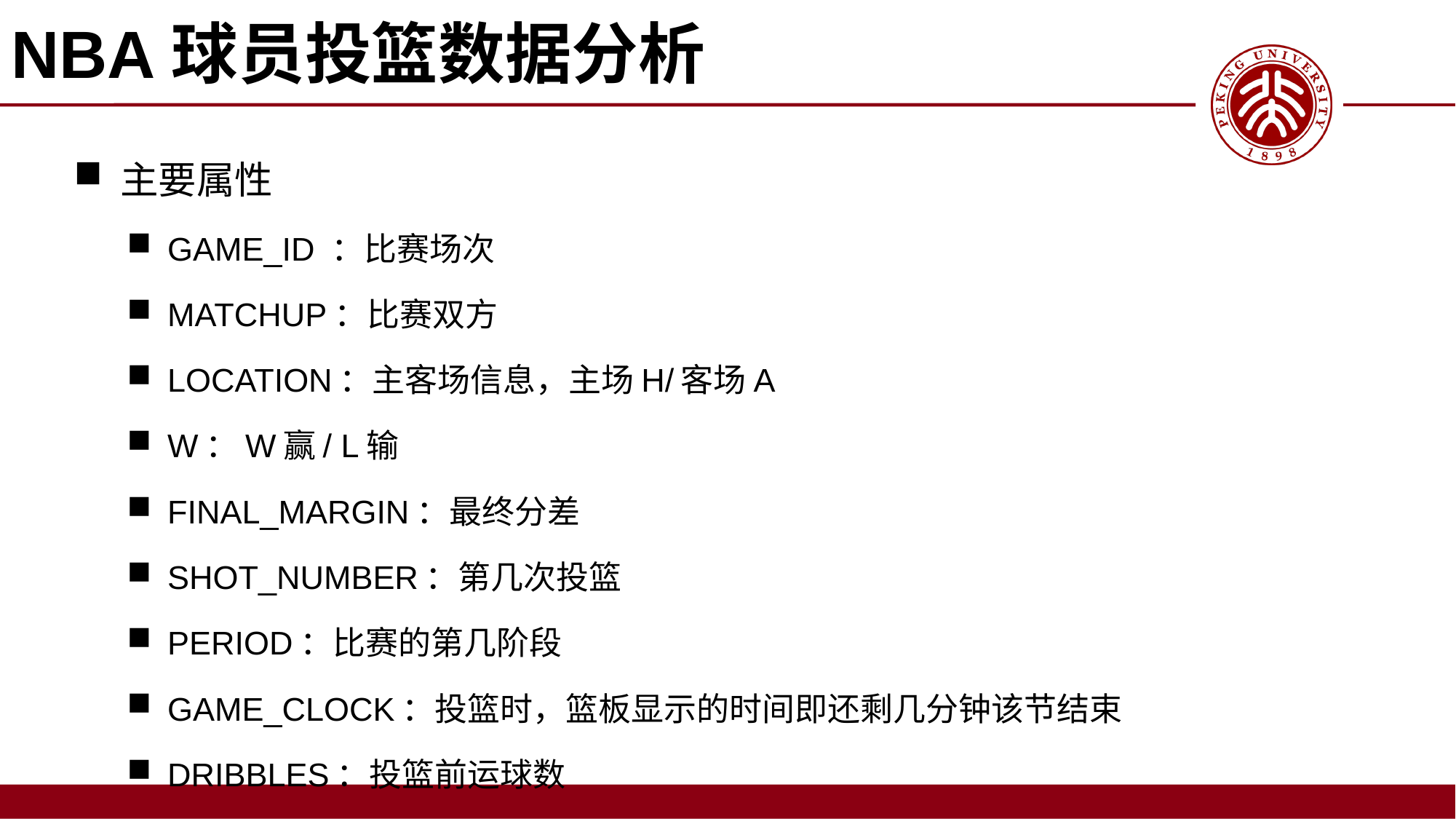

# NBA球员投篮数据分析
主要属性
GAME_ID ：比赛场次
MATCHUP：比赛双方
LOCATION：主客场信息，主场H/客场A
W：W赢/ L输
FINAL_MARGIN：最终分差
SHOT_NUMBER：第几次投篮
PERIOD：比赛的第几阶段
GAME_CLOCK：投篮时，篮板显示的时间即还剩几分钟该节结束
DRIBBLES：投篮前运球数